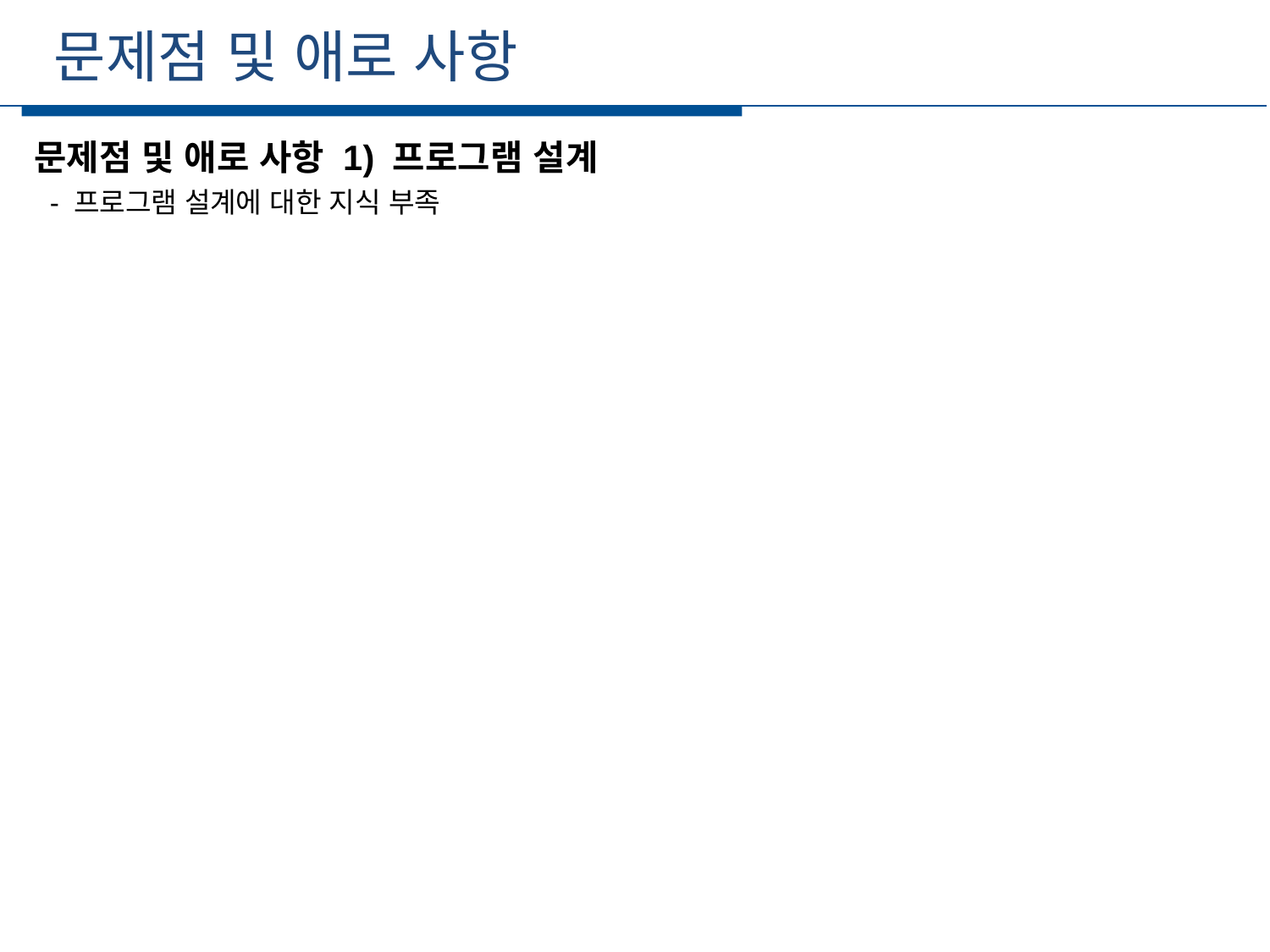

문제점 및 애로 사항
세부일정

문제점 및 애로 사항 1) 프로그램 설계
  - 프로그램 설계에 대한 지식 부족